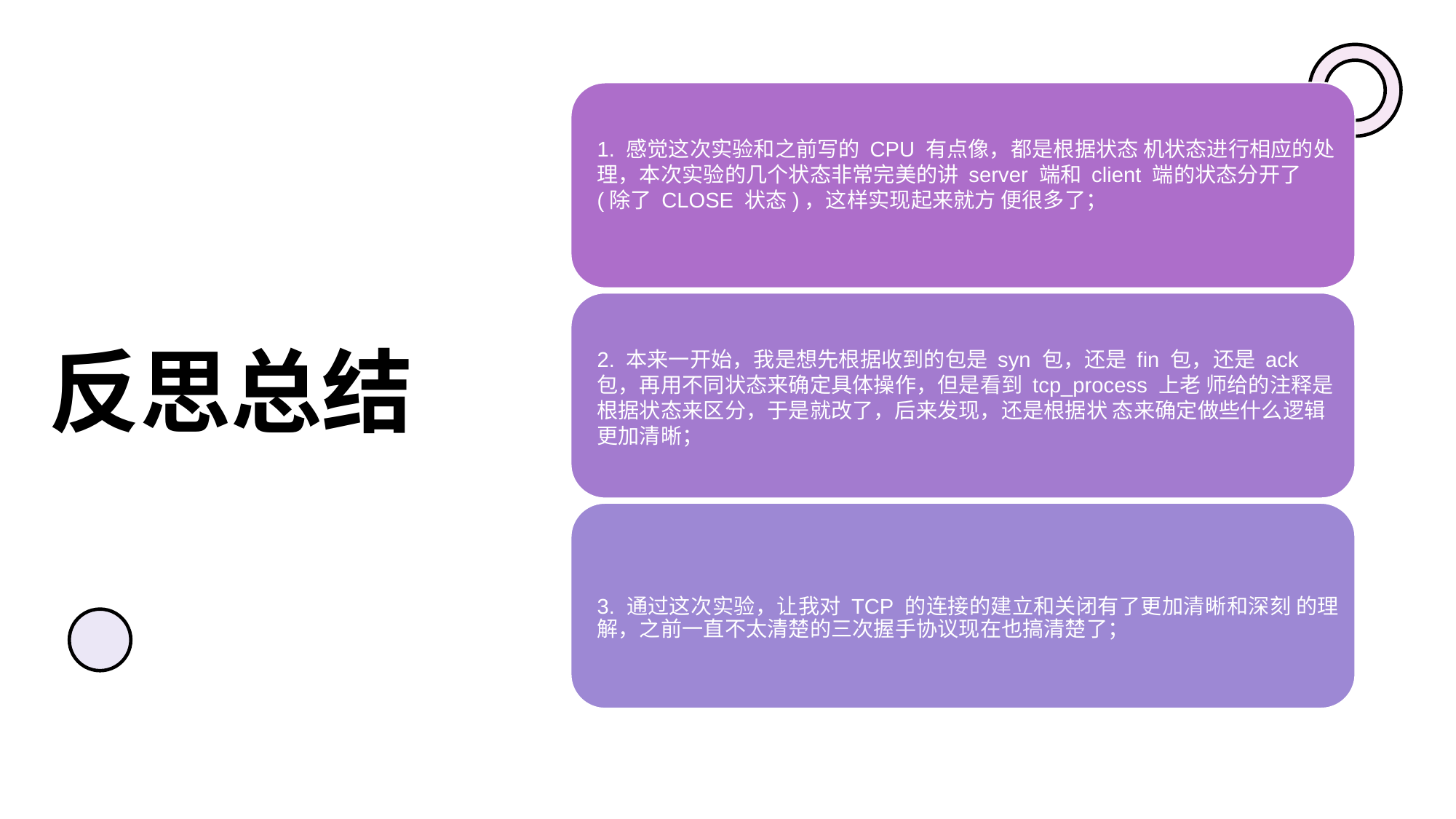

1. 感觉这次实验和之前写的 CPU 有点像，都是根据状态 机状态进行相应的处理，本次实验的几个状态非常完美的讲 server 端和 client 端的状态分开了(除了 CLOSE 状态)，这样实现起来就方 便很多了；

2. 本来一开始，我是想先根据收到的包是 syn 包，还是 fin 包，还是 ack 包，再用不同状态来确定具体操作，但是看到 tcp_process 上老 师给的注释是根据状态来区分，于是就改了，后来发现，还是根据状 态来确定做些什么逻辑更加清晰；

3. 通过这次实验，让我对 TCP 的连接的建立和关闭有了更加清晰和深刻 的理解，之前一直不太清楚的三次握手协议现在也搞清楚了；

# 反思总结